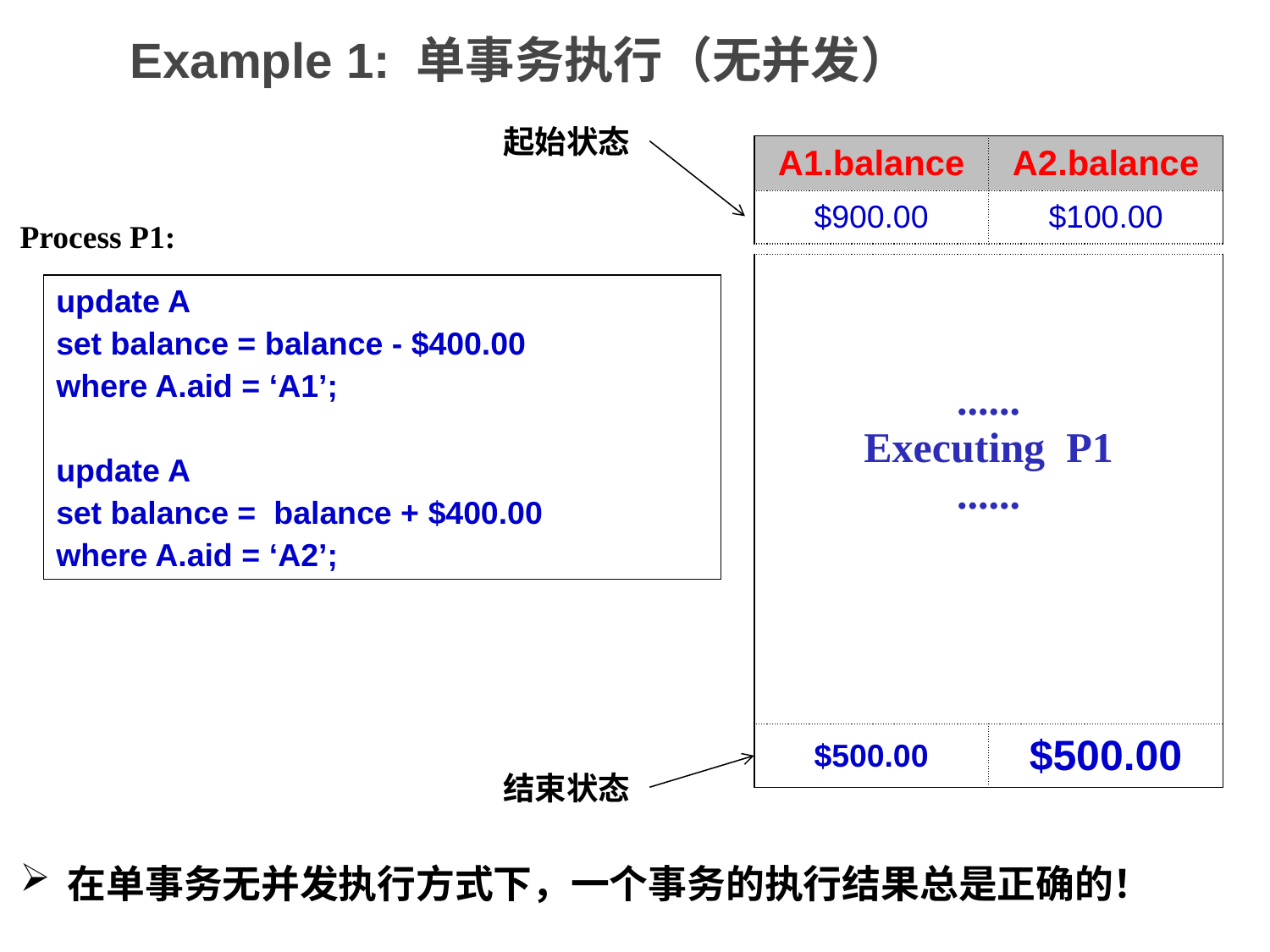

# Example 1: 单事务执行（无并发）
起始状态
| A1.balance | A2.balance |
| --- | --- |
| $900.00 | $100.00 |
Process P1:
| ...... Executing P1 ...... |
| --- |
update A
set balance = balance - $400.00
where A.aid = ‘A1’;

update A
set balance =  balance + $400.00
where A.aid = ‘A2’;
| $500.00 | $500.00 |
| --- | --- |
结束状态
在单事务无并发执行方式下，一个事务的执行结果总是正确的！